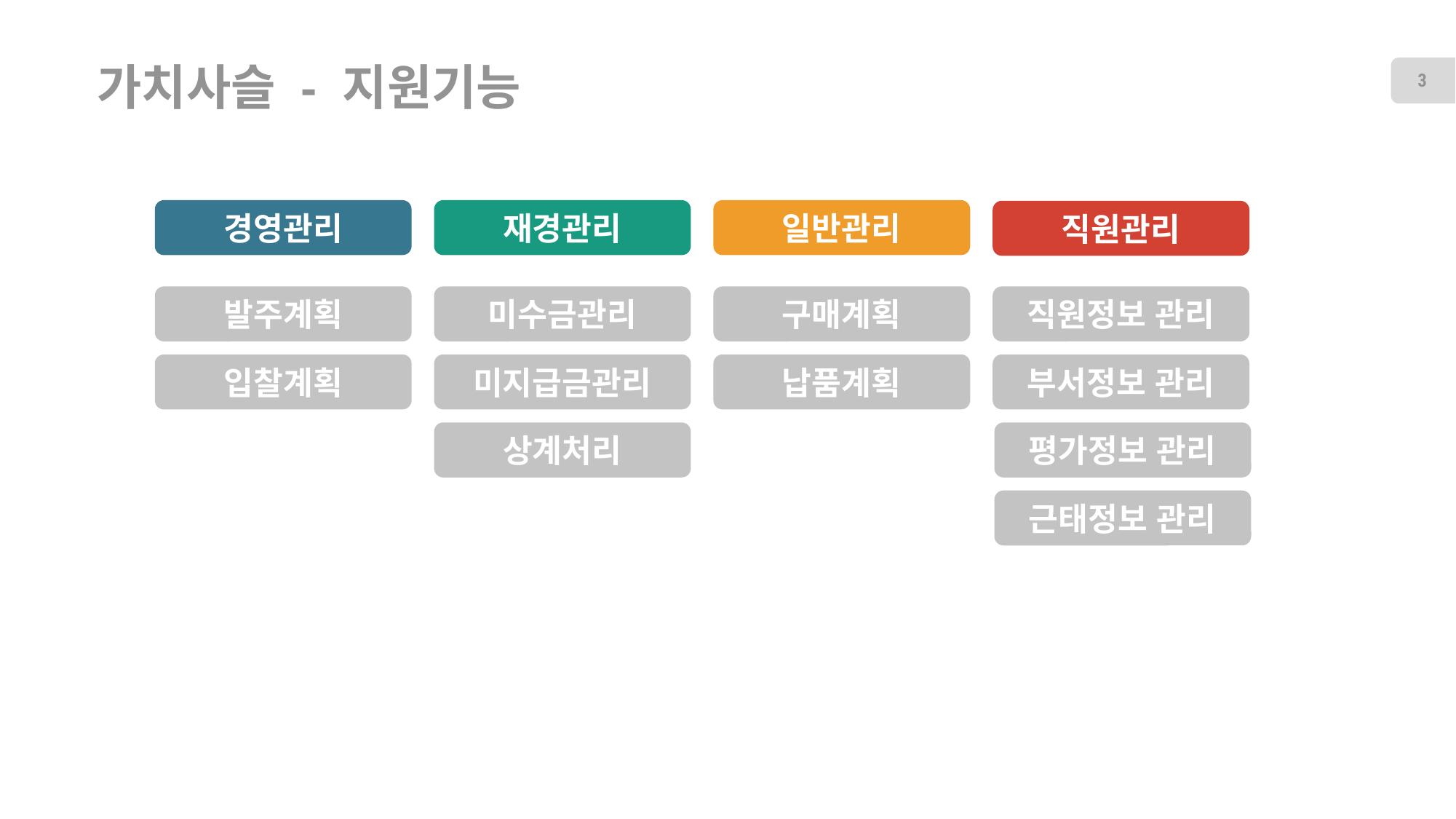

# 가치사슬 - 지원기능
3
경영관리
재경관리
일반관리
직원관리
발주계획
미수금관리
구매계획
직원정보 관리
입찰계획
미지급금관리
납품계획
부서정보 관리
상계처리
평가정보 관리
근태정보 관리